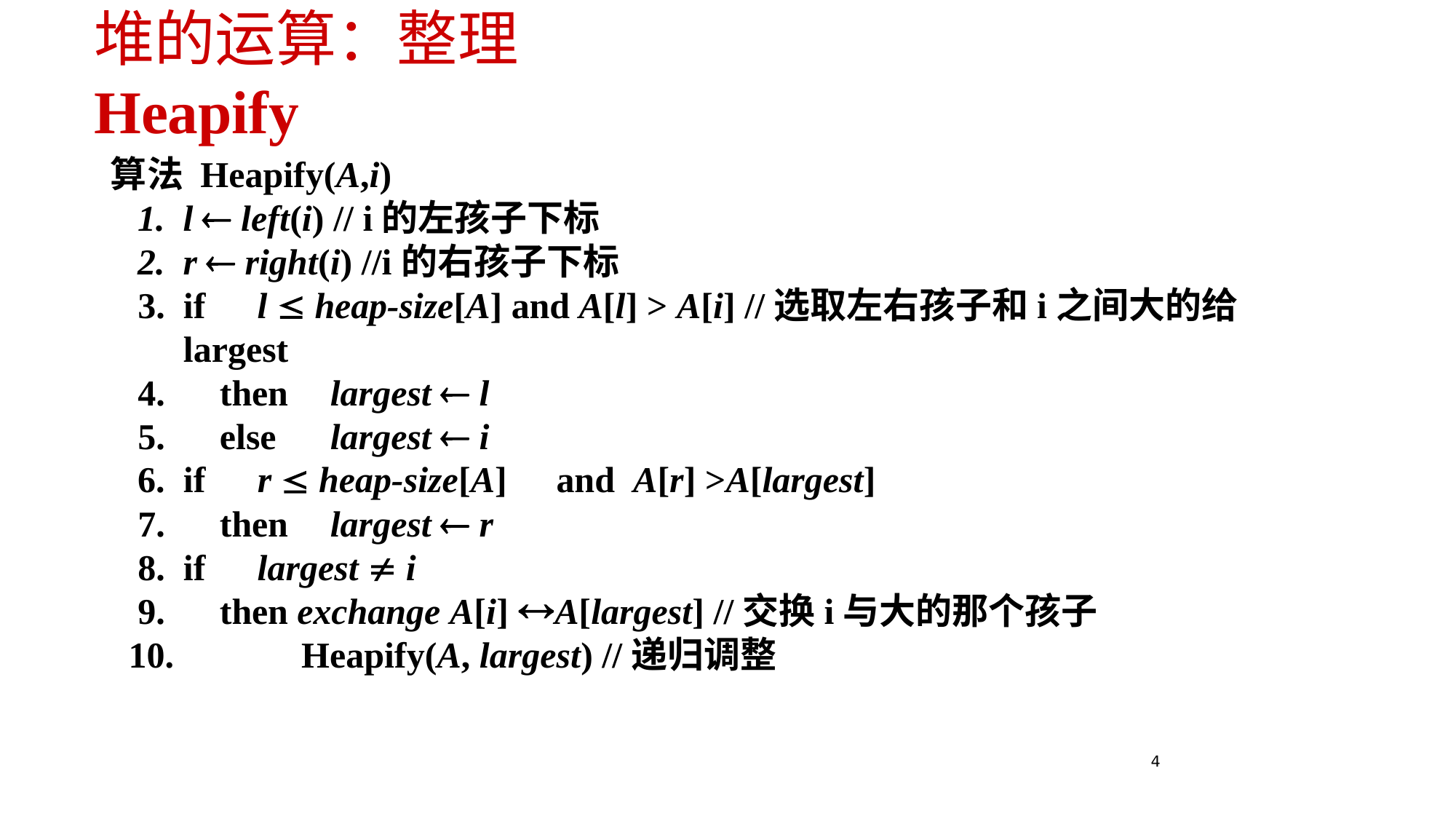

# 堆的运算：整理Heapify
算法 Heapify(A,i)
l ← left(i) // i的左孩子下标
r ← right(i) //i的右孩子下标
if	l ≤ heap-size[A] and A[l] > A[i] //选取左右孩子和i之间大的给largest
then	largest ← l
else	largest ← i
if	r ≤ heap-size[A]	and	A[r] >A[largest]
then	largest ← r
if	largest ≠ i
then exchange A[i] ↔A[largest] //交换i与大的那个孩子
Heapify(A, largest) //递归调整
4